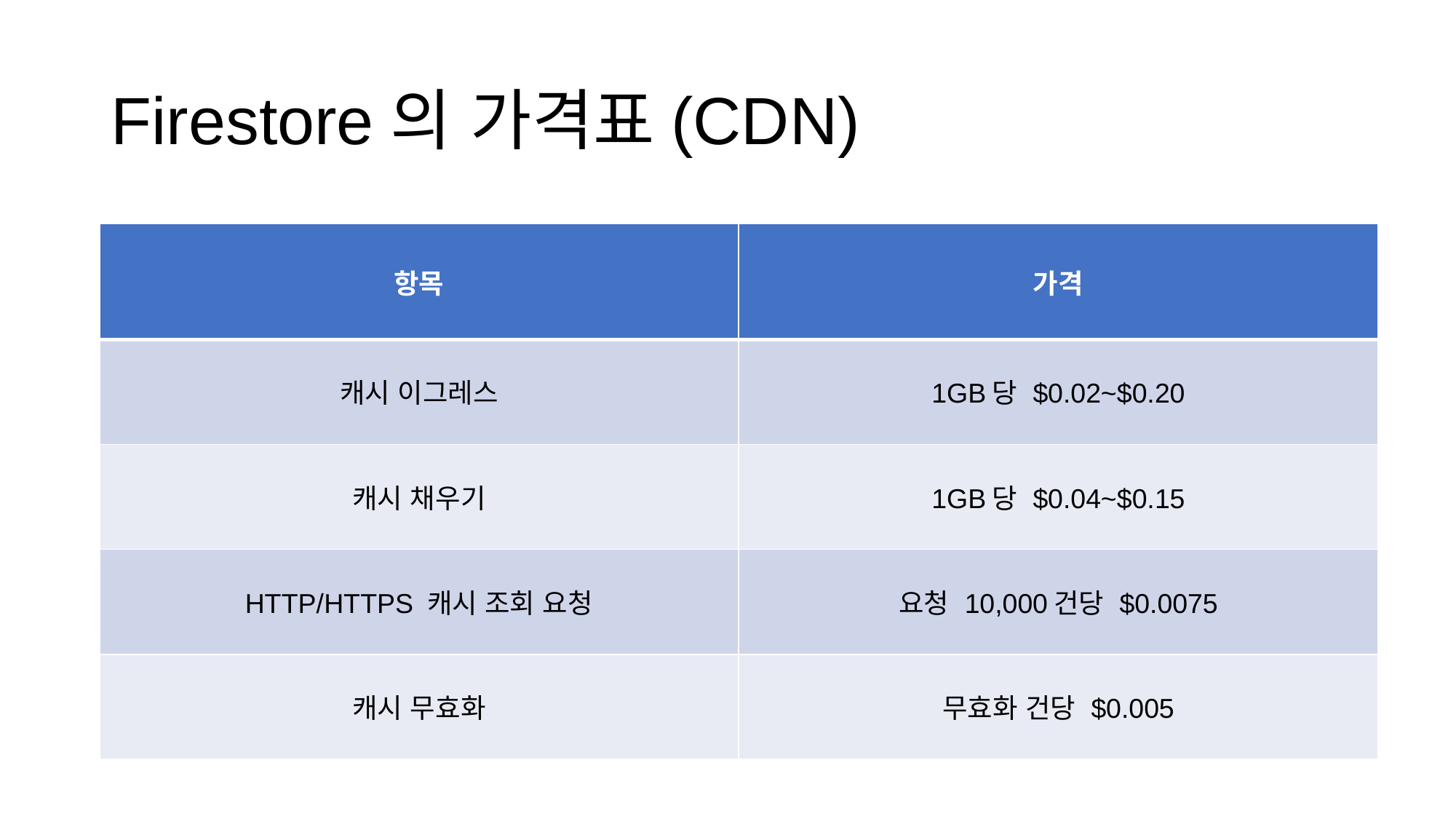

# Firestore의 가격표(CDN)
| 항목 | 가격 |
| --- | --- |
| 캐시 이그레스 | 1GB당 $0.02~$0.20 |
| 캐시 채우기 | 1GB당 $0.04~$0.15 |
| HTTP/HTTPS 캐시 조회 요청 | 요청 10,000건당 $0.0075 |
| 캐시 무효화 | 무효화 건당 $0.005 |